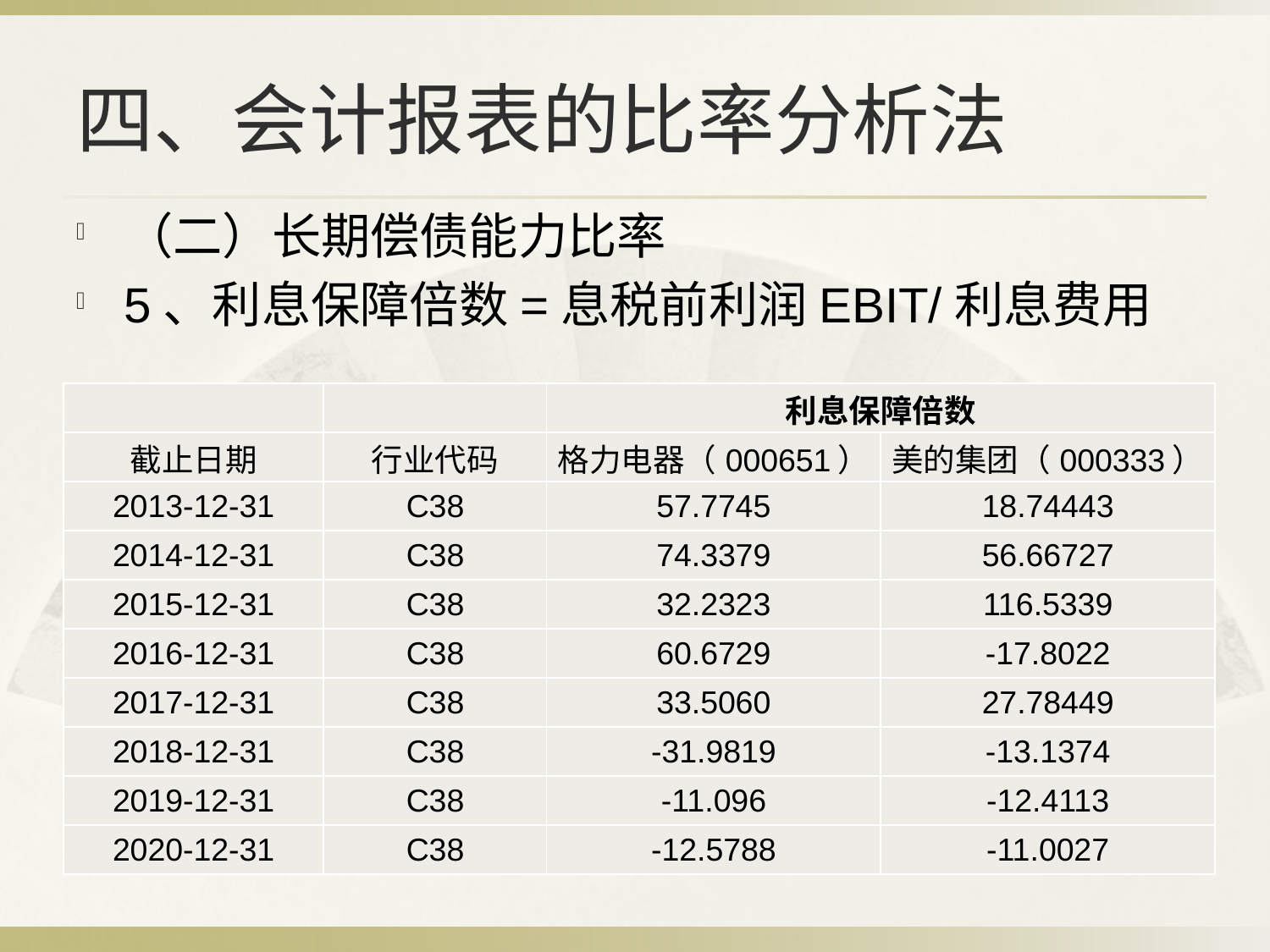

# 四、会计报表的比率分析法
（二）长期偿债能力比率
5、利息保障倍数=息税前利润EBIT/利息费用
|  |  | 利息保障倍数 |  |
| --- | --- | --- | --- |
| 截止日期 | 行业代码 | 格力电器（000651） | 美的集团（000333） |
| 2013-12-31 | C38 | 57.7745 | 18.74443 |
| 2014-12-31 | C38 | 74.3379 | 56.66727 |
| 2015-12-31 | C38 | 32.2323 | 116.5339 |
| 2016-12-31 | C38 | 60.6729 | -17.8022 |
| 2017-12-31 | C38 | 33.5060 | 27.78449 |
| 2018-12-31 | C38 | -31.9819 | -13.1374 |
| 2019-12-31 | C38 | -11.096 | -12.4113 |
| 2020-12-31 | C38 | -12.5788 | -11.0027 |